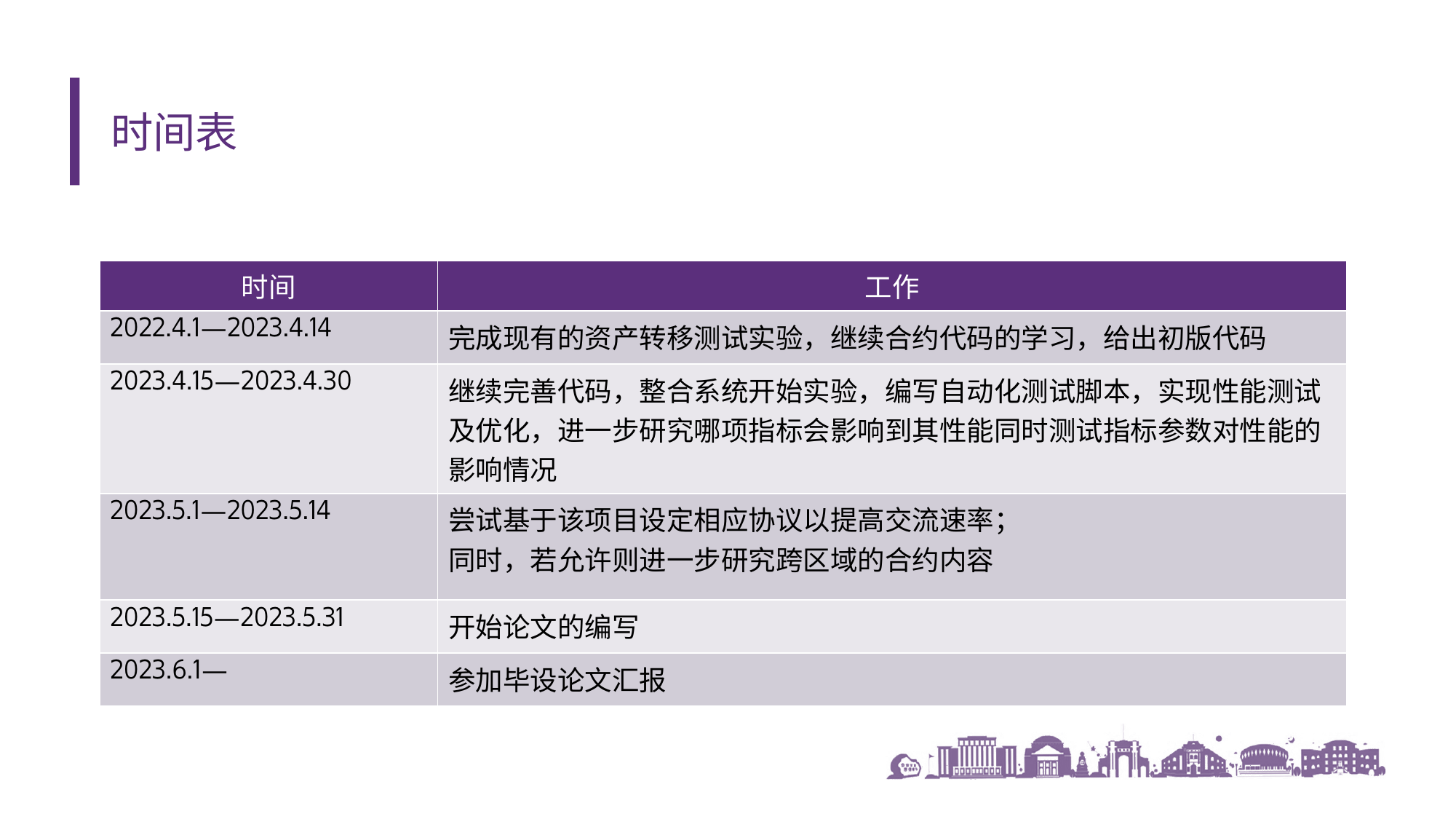

# 时间表
| 时间 | 工作 |
| --- | --- |
| 2022.4.1—2023.4.14 | 完成现有的资产转移测试实验，继续合约代码的学习，给出初版代码 |
| 2023.4.15—2023.4.30 | 继续完善代码，整合系统开始实验，编写自动化测试脚本，实现性能测试及优化，进一步研究哪项指标会影响到其性能同时测试指标参数对性能的影响情况 |
| 2023.5.1—2023.5.14 | 尝试基于该项目设定相应协议以提高交流速率； 同时，若允许则进一步研究跨区域的合约内容 |
| 2023.5.15—2023.5.31 | 开始论文的编写 |
| 2023.6.1— | 参加毕设论文汇报 |
17